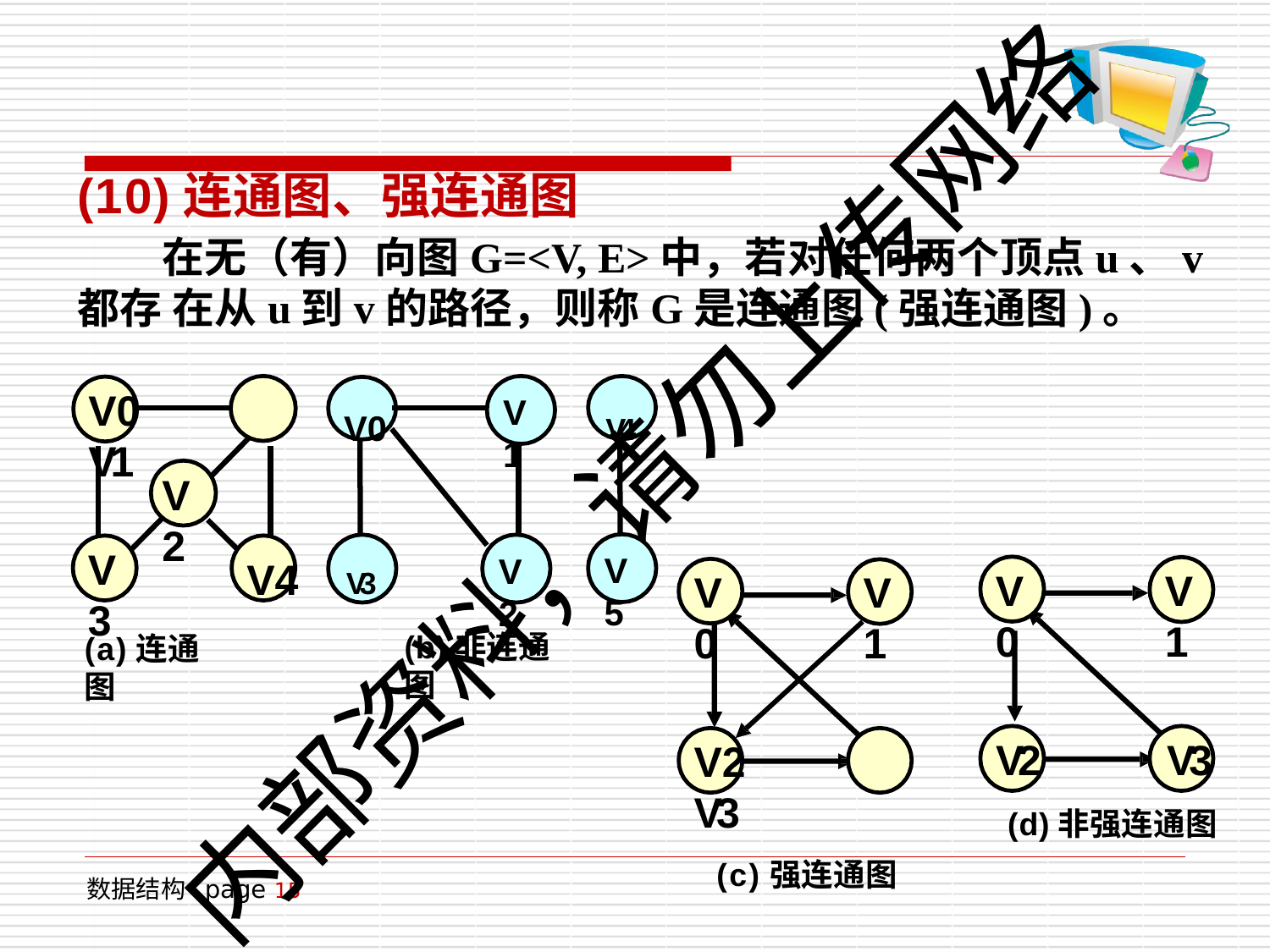

# (10)连通图、强连通图
在无（有）向图G=<V, E>中，若对任何两个顶点u、v都存 在从u到v的路径，则称G是连通图(强连通图)。

V0	V1
V0	V4
V1

内部资料，请勿上传网络

V2

V3
V4	V3
V5
V2

V0
V1
V0
V1

(b)非连通图
(a)连通图

V2	V3
(d)非强连通图
V2	V3
(c)强连通图

数据结构 page 15